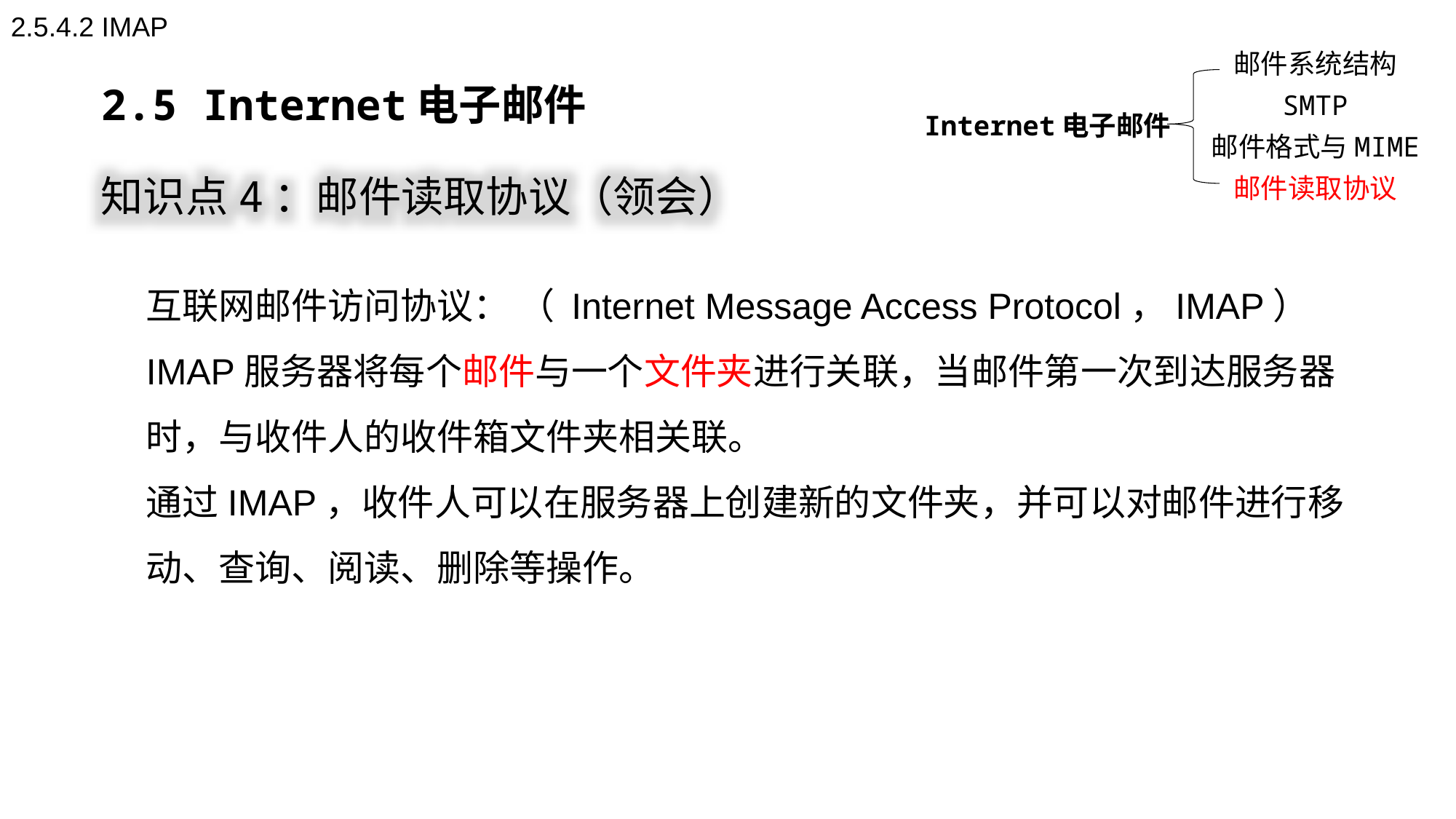

2.5.4.2 IMAP
邮件系统结构

SMTP
Internet电子邮件
邮件格式与MIME
邮件读取协议
2.5 Internet电子邮件
知识点4：邮件读取协议（领会）
互联网邮件访问协议： （ Internet Message Access Protocol，IMAP）
IMAP服务器将每个邮件与一个文件夹进行关联，当邮件第一次到达服务器时，与收件人的收件箱文件夹相关联。
通过IMAP，收件人可以在服务器上创建新的文件夹，并可以对邮件进行移动、查询、阅读、删除等操作。